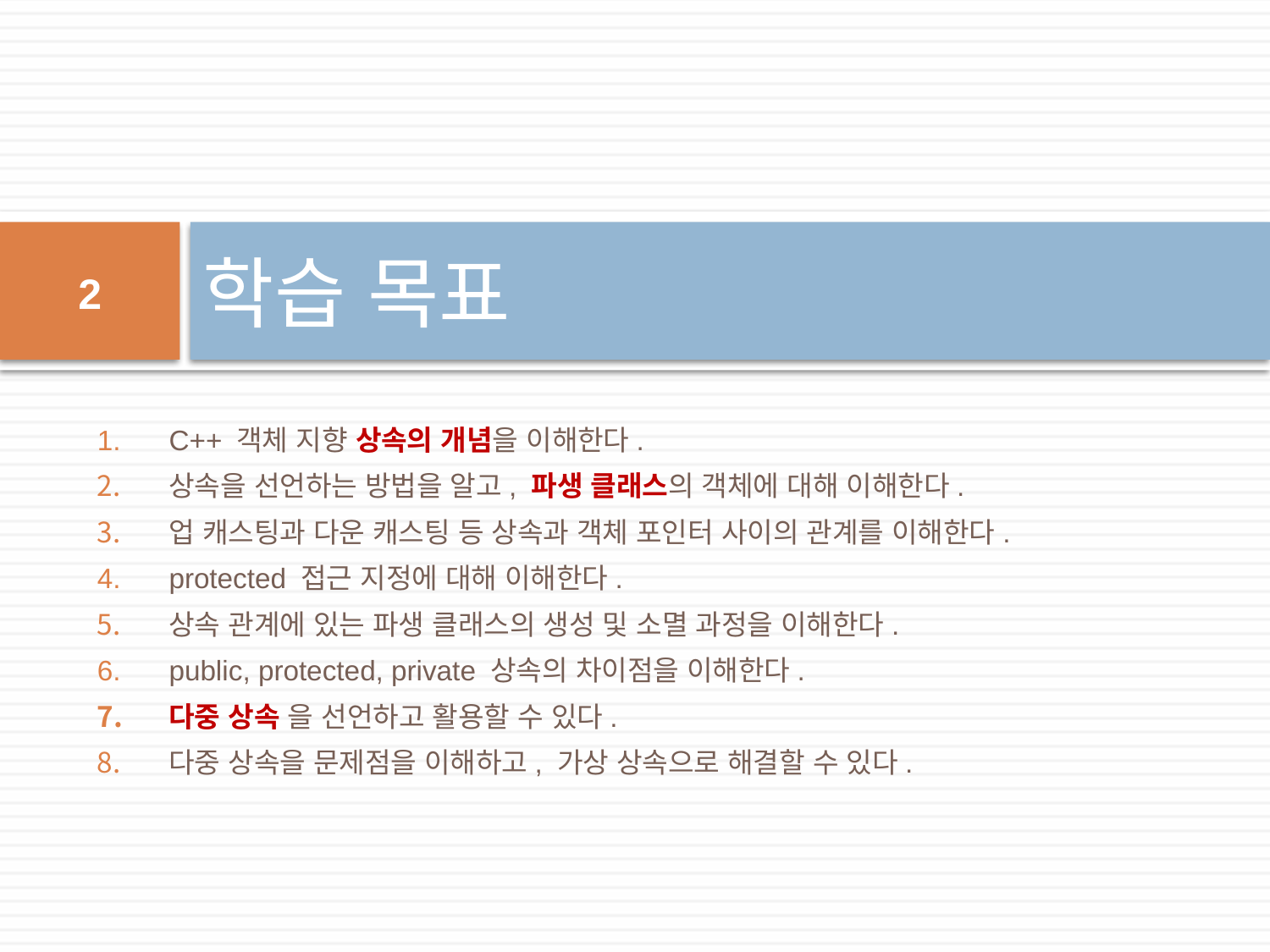

# 학습 목표
2
C++ 객체 지향 상속의 개념을 이해한다.
상속을 선언하는 방법을 알고, 파생 클래스의 객체에 대해 이해한다.
업 캐스팅과 다운 캐스팅 등 상속과 객체 포인터 사이의 관계를 이해한다.
protected 접근 지정에 대해 이해한다.
상속 관계에 있는 파생 클래스의 생성 및 소멸 과정을 이해한다.
public, protected, private 상속의 차이점을 이해한다.
다중 상속 을 선언하고 활용할 수 있다.
다중 상속을 문제점을 이해하고, 가상 상속으로 해결할 수 있다.